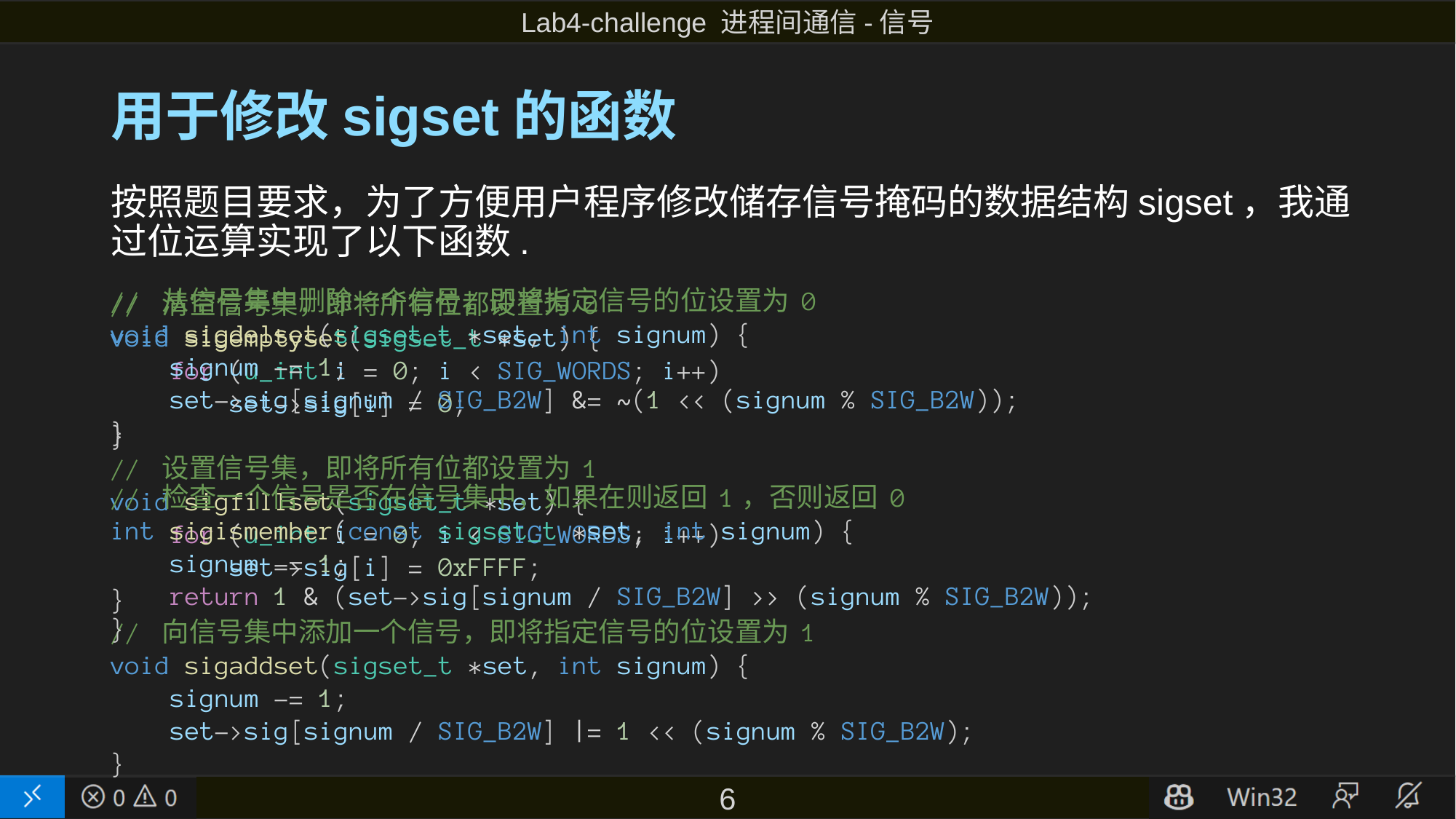

# 用于修改sigset的函数
按照题目要求，为了方便用户程序修改储存信号掩码的数据结构sigset，我通过位运算实现了以下函数.
// 从信号集中删除一个信号，即将指定信号的位设置为 0
void sigdelset(sigset_t *set, int signum) {
    signum -= 1;
    set->sig[signum / SIG_B2W] &= ~(1 << (signum % SIG_B2W));
}
// 检查一个信号是否在信号集中，如果在则返回 1，否则返回 0
int sigismember(const sigset_t *set, int signum) {
    signum -= 1;
    return 1 & (set->sig[signum / SIG_B2W] >> (signum % SIG_B2W));
}
// 清空信号集，即将所有位都设置为 0
void sigemptyset(sigset_t *set) {
    for (u_int i = 0; i < SIG_WORDS; i++)
        set->sig[i] = 0;
}
// 设置信号集，即将所有位都设置为 1
void sigfillset(sigset_t *set) {
    for (u_int i = 0; i < SIG_WORDS; i++)
        set->sig[i] = 0xFFFF;
}
// 向信号集中添加一个信号，即将指定信号的位设置为 1
void sigaddset(sigset_t *set, int signum) {
    signum -= 1;
    set->sig[signum / SIG_B2W] |= 1 << (signum % SIG_B2W);
}
6